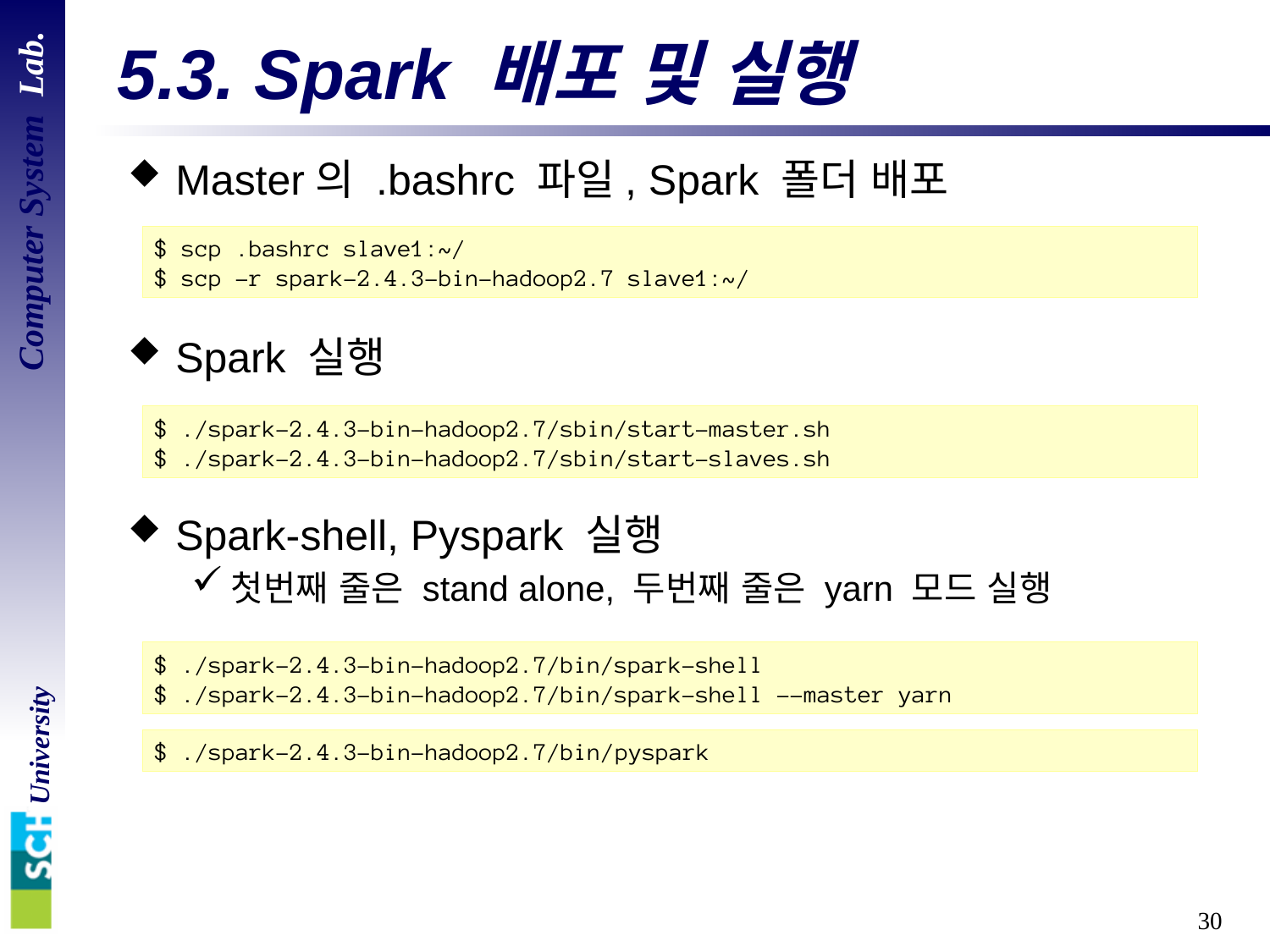

# 5.3. Spark 배포 및 실행
Master의 .bashrc 파일, Spark 폴더 배포

Spark 실행

Spark-shell, Pyspark 실행
첫번째 줄은 stand alone, 두번째 줄은 yarn 모드 실행

$ scp .bashrc slave1:~/
$ scp -r spark-2.4.3-bin-hadoop2.7 slave1:~/
$ ./spark-2.4.3-bin-hadoop2.7/sbin/start-master.sh
$ ./spark-2.4.3-bin-hadoop2.7/sbin/start-slaves.sh
$ ./spark-2.4.3-bin-hadoop2.7/bin/spark-shell
$ ./spark-2.4.3-bin-hadoop2.7/bin/spark-shell --master yarn
$ ./spark-2.4.3-bin-hadoop2.7/bin/pyspark